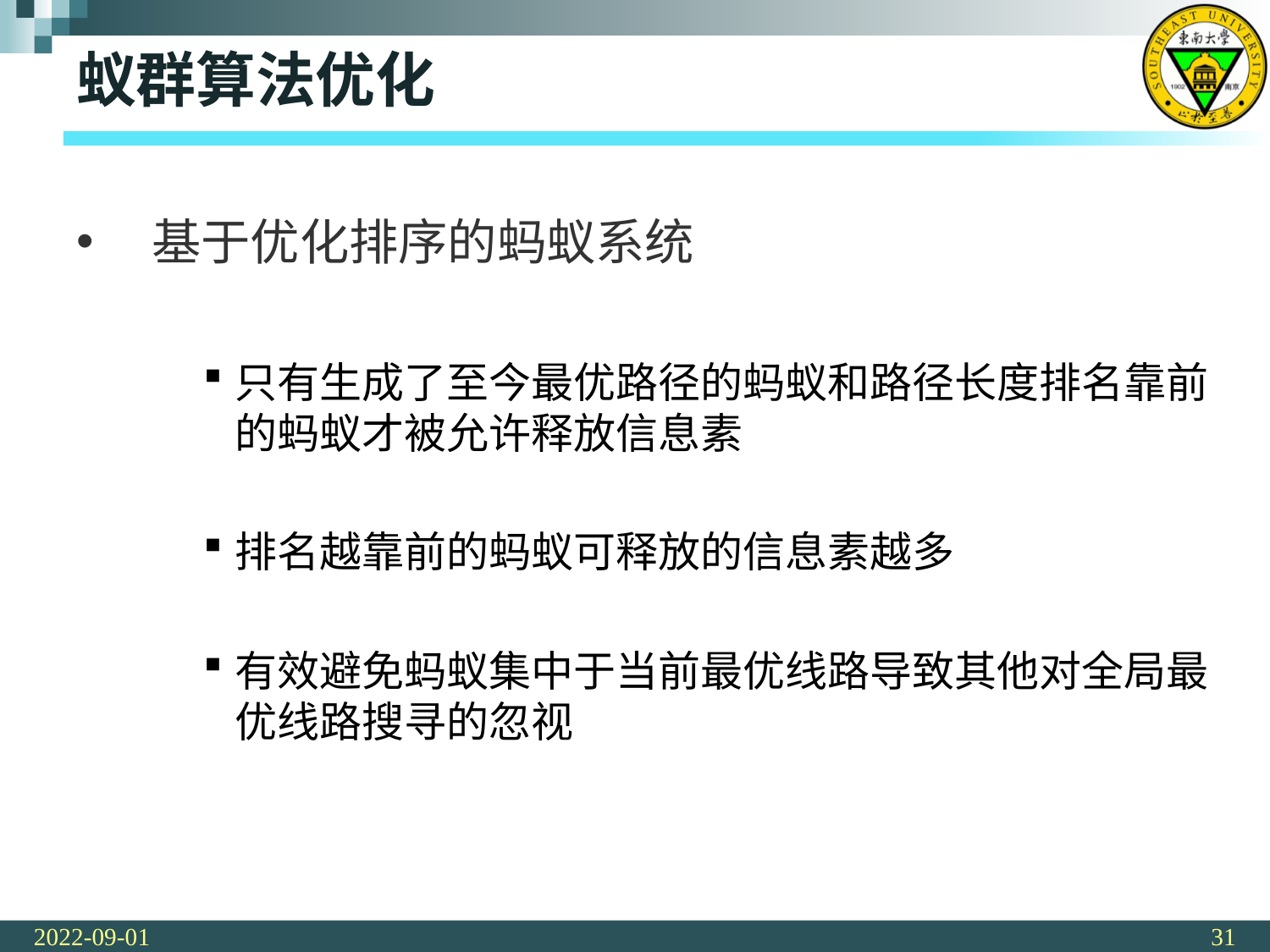

# 蚁群算法优化

基于优化排序的蚂蚁系统

只有生成了至今最优路径的蚂蚁和路径长度排名靠前的蚂蚁才被允许释放信息素

排名越靠前的蚂蚁可释放的信息素越多

有效避免蚂蚁集中于当前最优线路导致其他对全局最优线路搜寻的忽视
2022-09-01
31